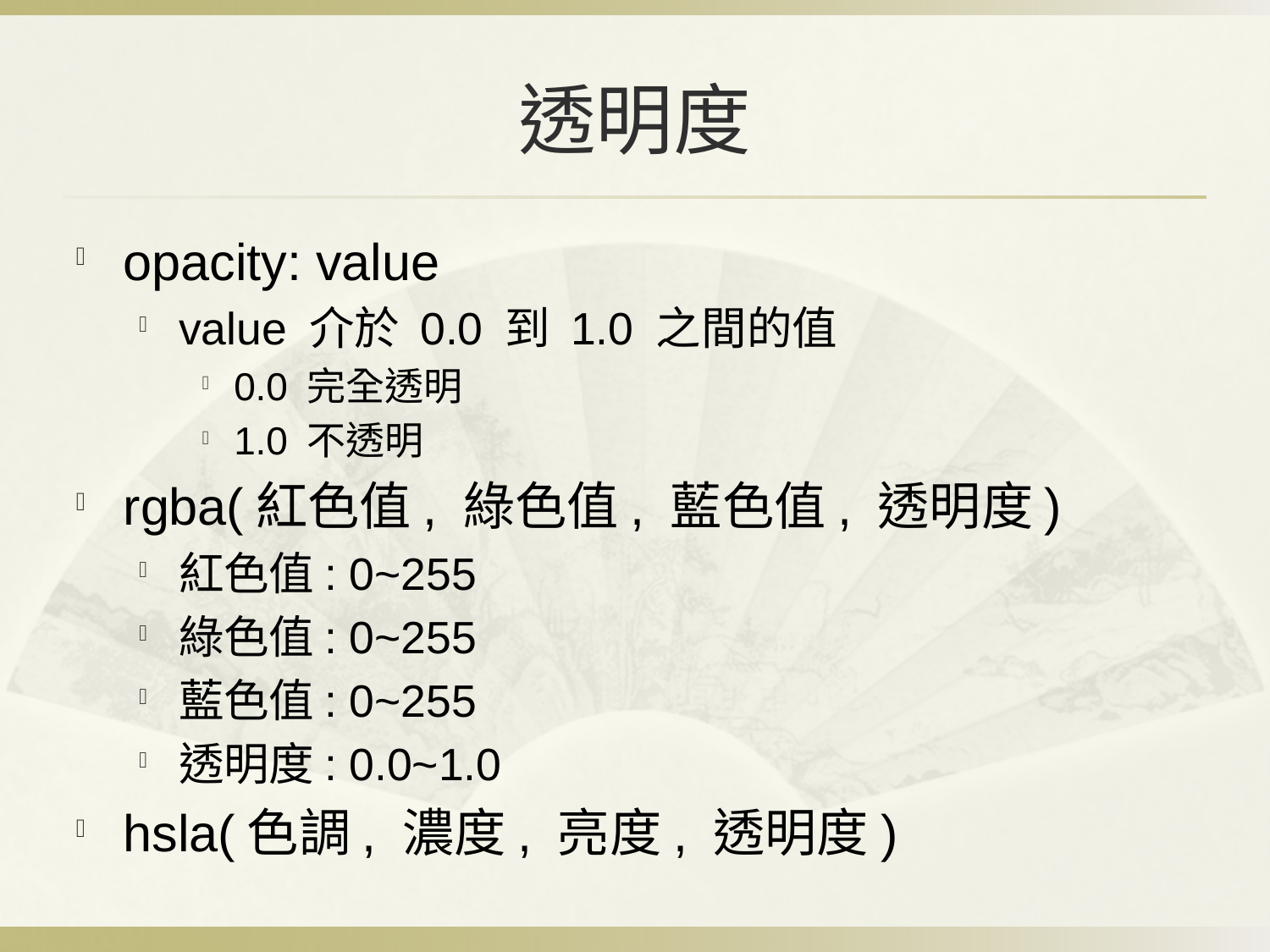

# 透明度
opacity: value
value 介於 0.0 到 1.0 之間的值
0.0 完全透明
1.0 不透明
rgba(紅色值, 綠色值, 藍色值, 透明度)
紅色值: 0~255
綠色值: 0~255
藍色值: 0~255
透明度: 0.0~1.0
hsla(色調, 濃度, 亮度, 透明度)